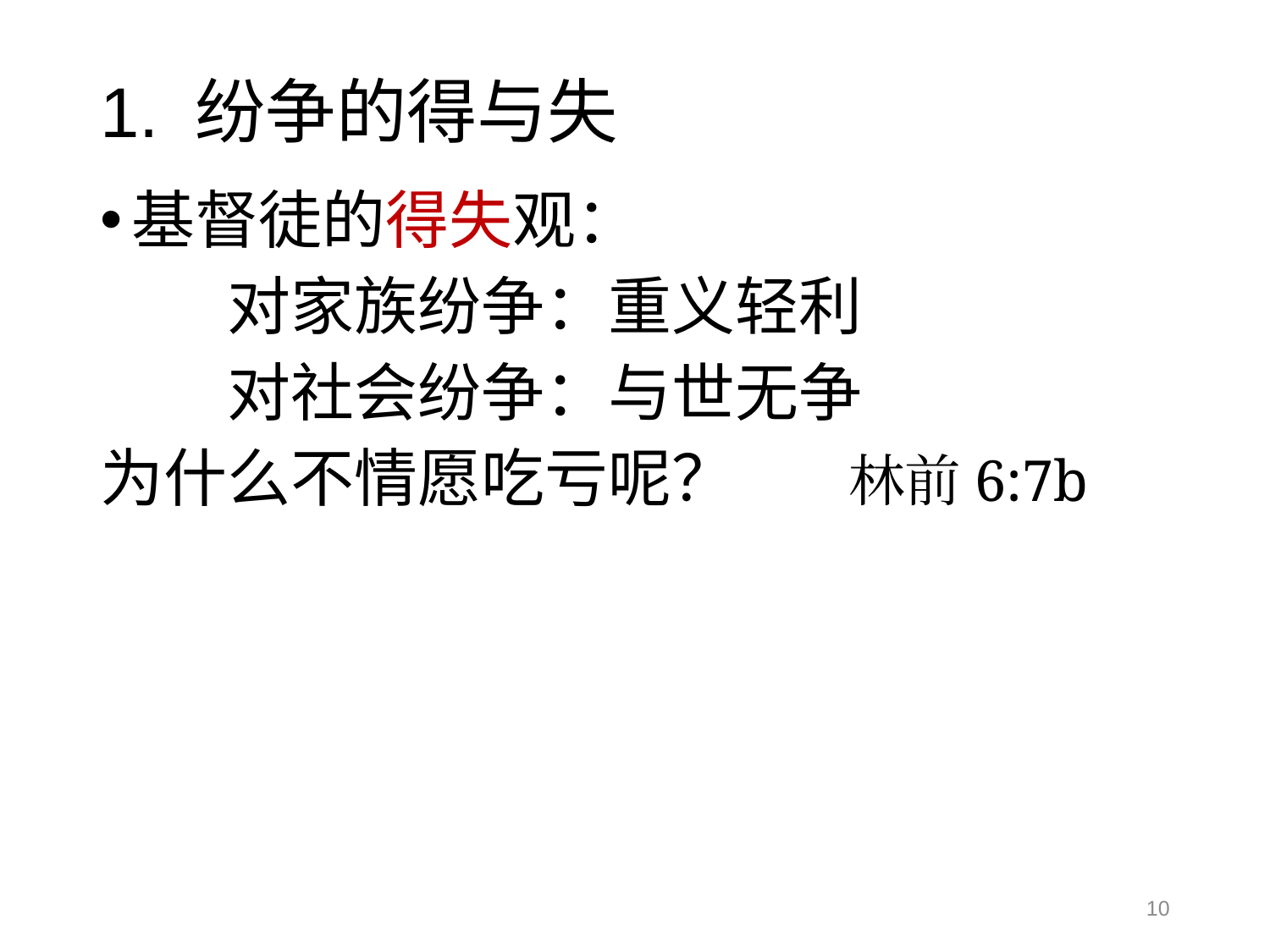

# 1. 纷争的得与失
基督徒的得失观：
	对家族纷争：重义轻利
	对社会纷争：与世无争
为什么不情愿吃亏呢？        林前6:7b
10